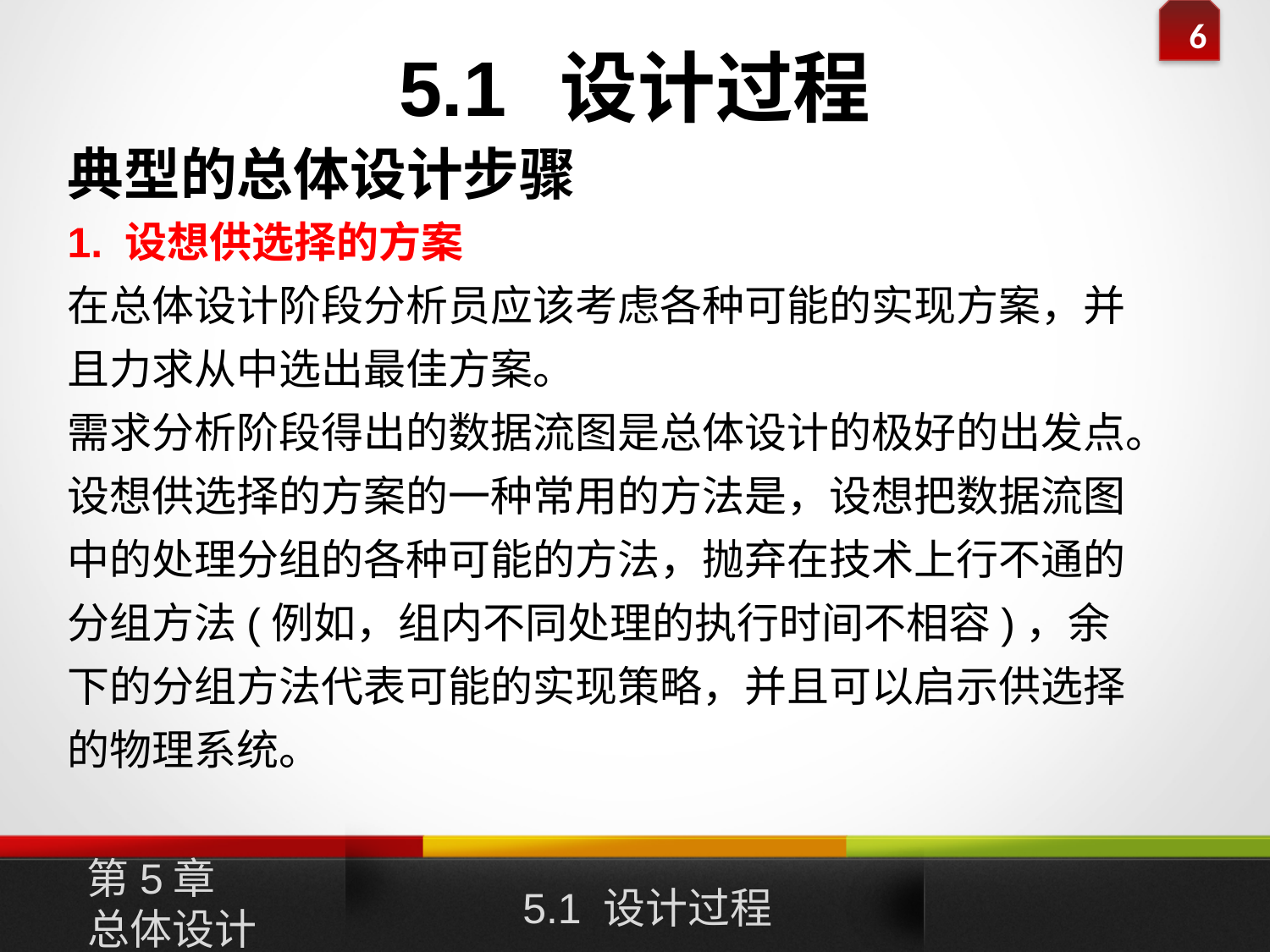

# 5.1  设计过程
典型的总体设计步骤
1. 设想供选择的方案
在总体设计阶段分析员应该考虑各种可能的实现方案，并且力求从中选出最佳方案。
需求分析阶段得出的数据流图是总体设计的极好的出发点。
设想供选择的方案的一种常用的方法是，设想把数据流图中的处理分组的各种可能的方法，抛弃在技术上行不通的分组方法(例如，组内不同处理的执行时间不相容)，余下的分组方法代表可能的实现策略，并且可以启示供选择的物理系统。
第5章
总体设计
5.1 设计过程